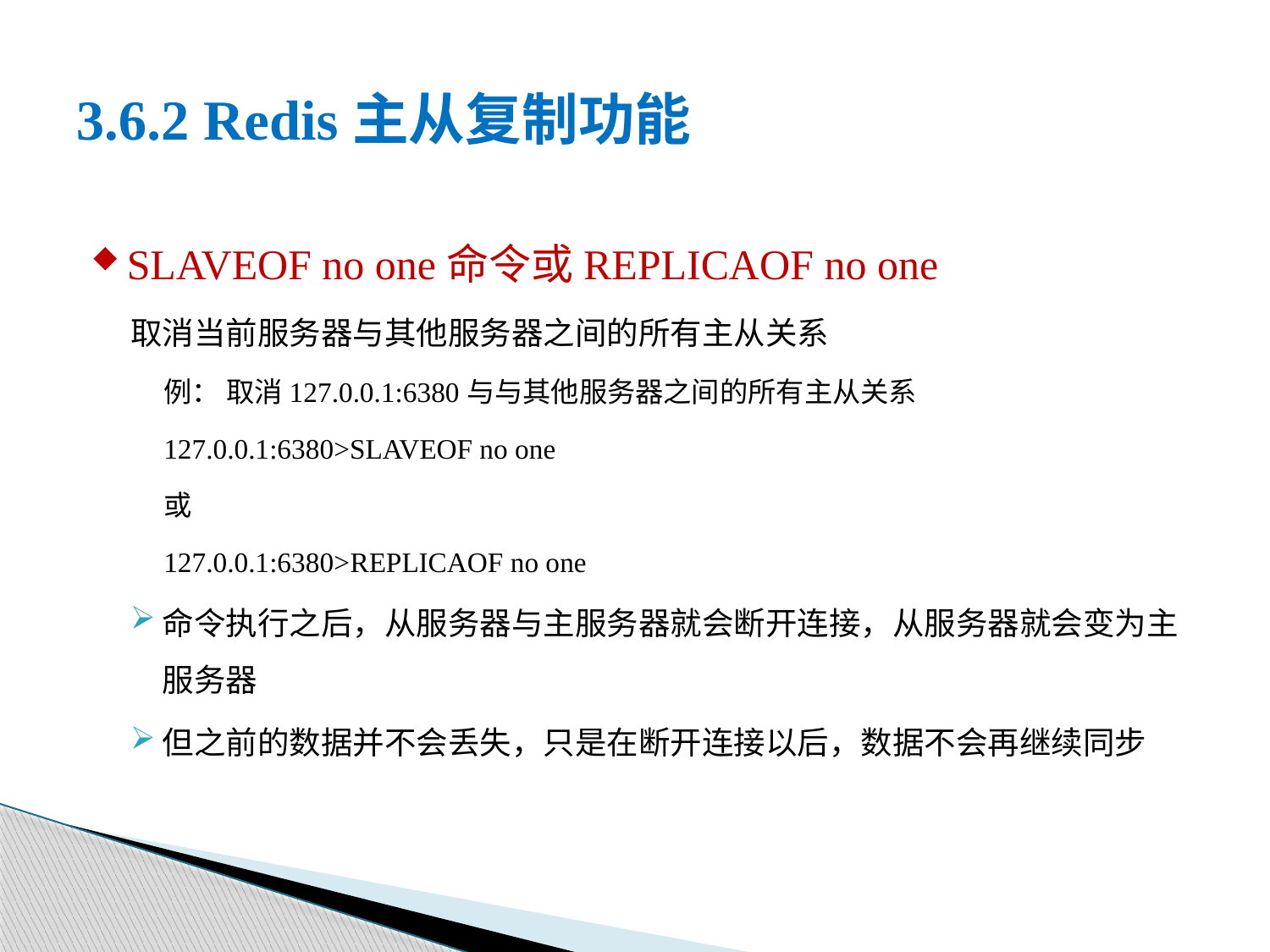

# 3.6.2 Redis主从复制功能
SLAVEOF no one命令或replicaof no one
取消当前服务器与其他服务器之间的所有主从关系
例： 取消127.0.0.1:6380与与其他服务器之间的所有主从关系
127.0.0.1:6380>SLAVEOF no one
或
127.0.0.1:6380>replicaof no one
命令执行之后，从服务器与主服务器就会断开连接，从服务器就会变为主服务器
但之前的数据并不会丢失，只是在断开连接以后，数据不会再继续同步